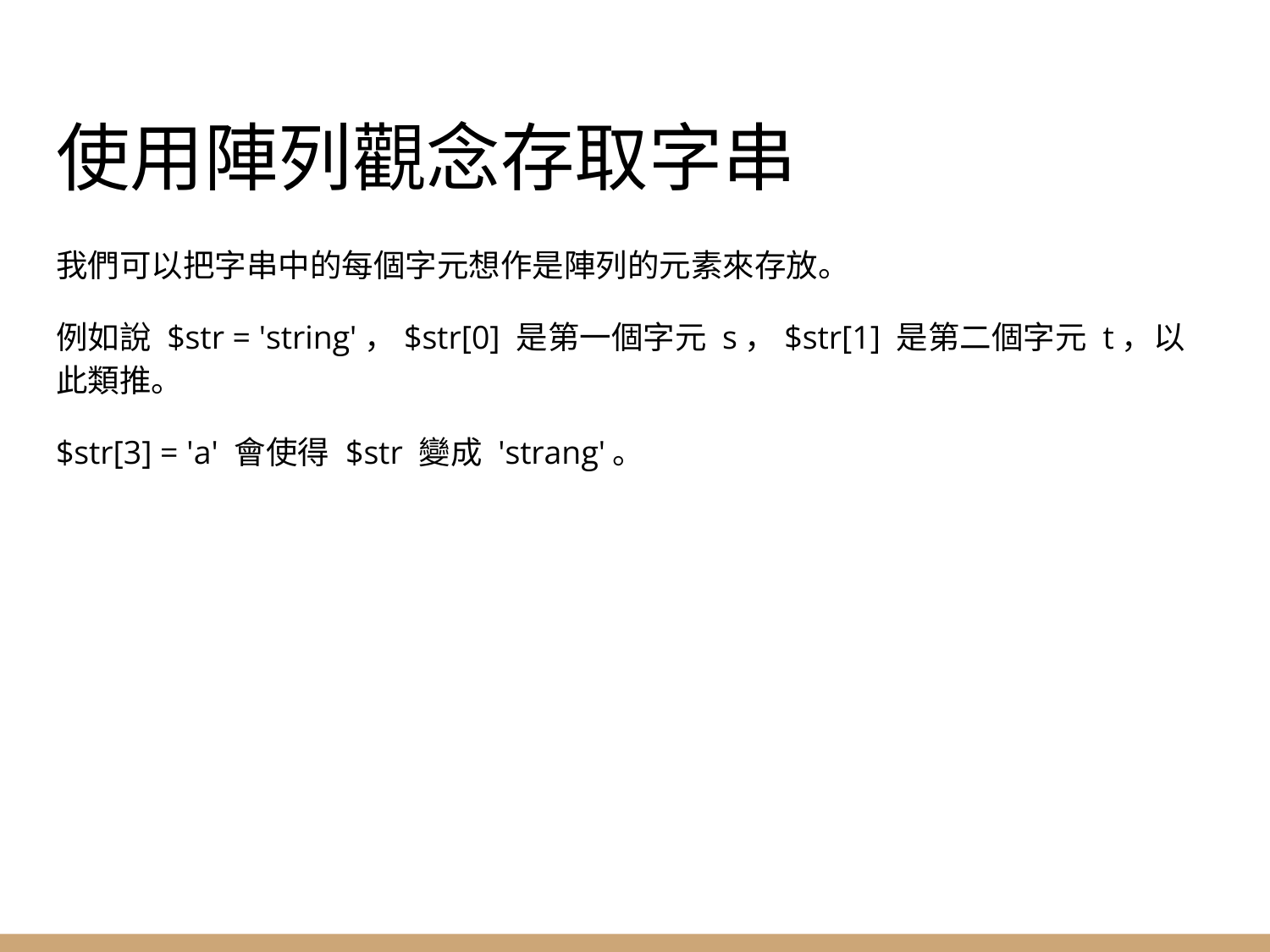

# 使用陣列觀念存取字串
我們可以把字串中的每個字元想作是陣列的元素來存放。
例如說 $str = 'string'，$str[0] 是第一個字元 s，$str[1] 是第二個字元 t，以此類推。
$str[3] = 'a' 會使得 $str 變成 'strang'。